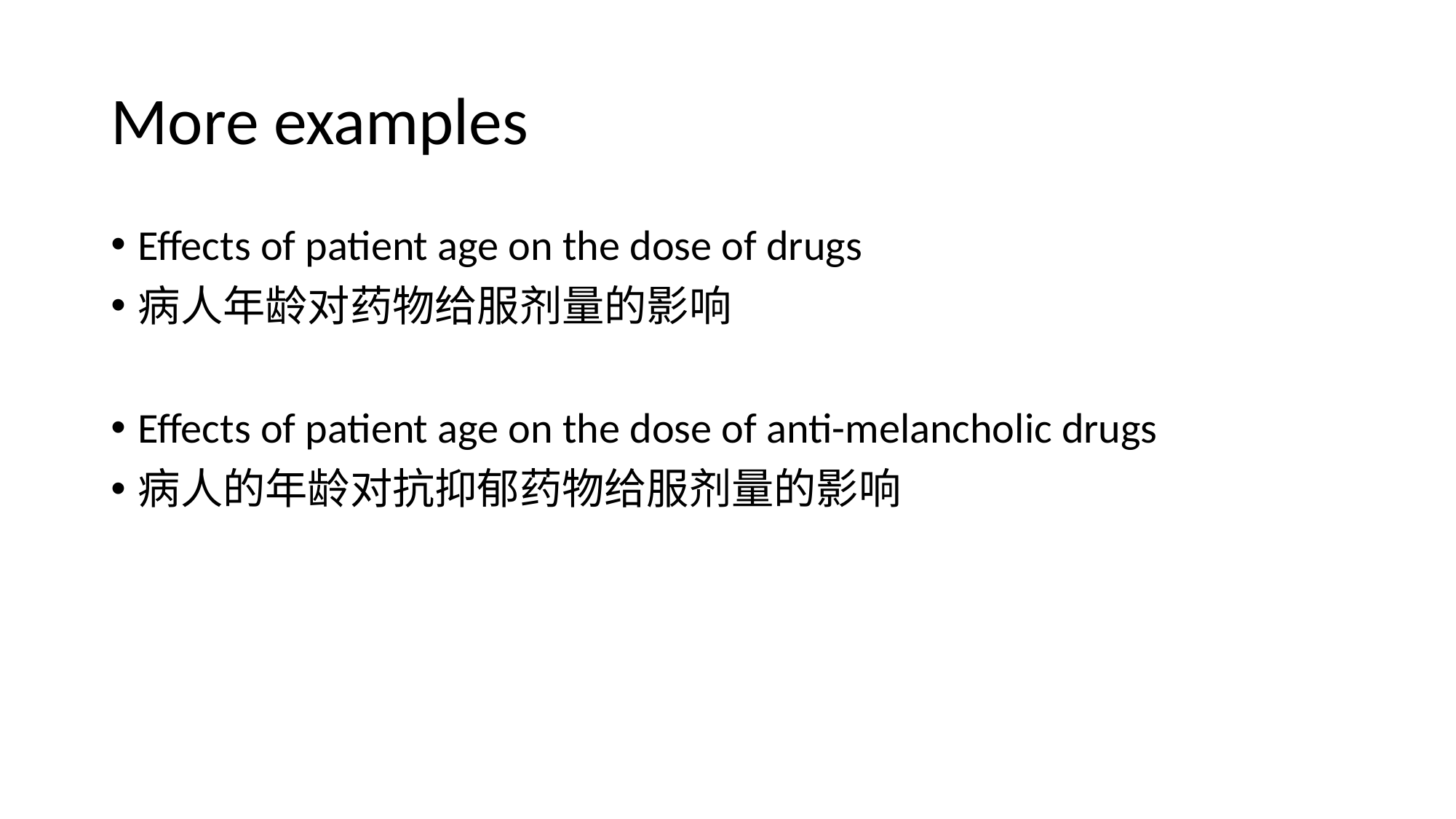

# More examples
Effects of patient age on the dose of drugs
病人年龄对药物给服剂量的影响

Effects of patient age on the dose of anti-melancholic drugs
病人的年龄对抗抑郁药物给服剂量的影响